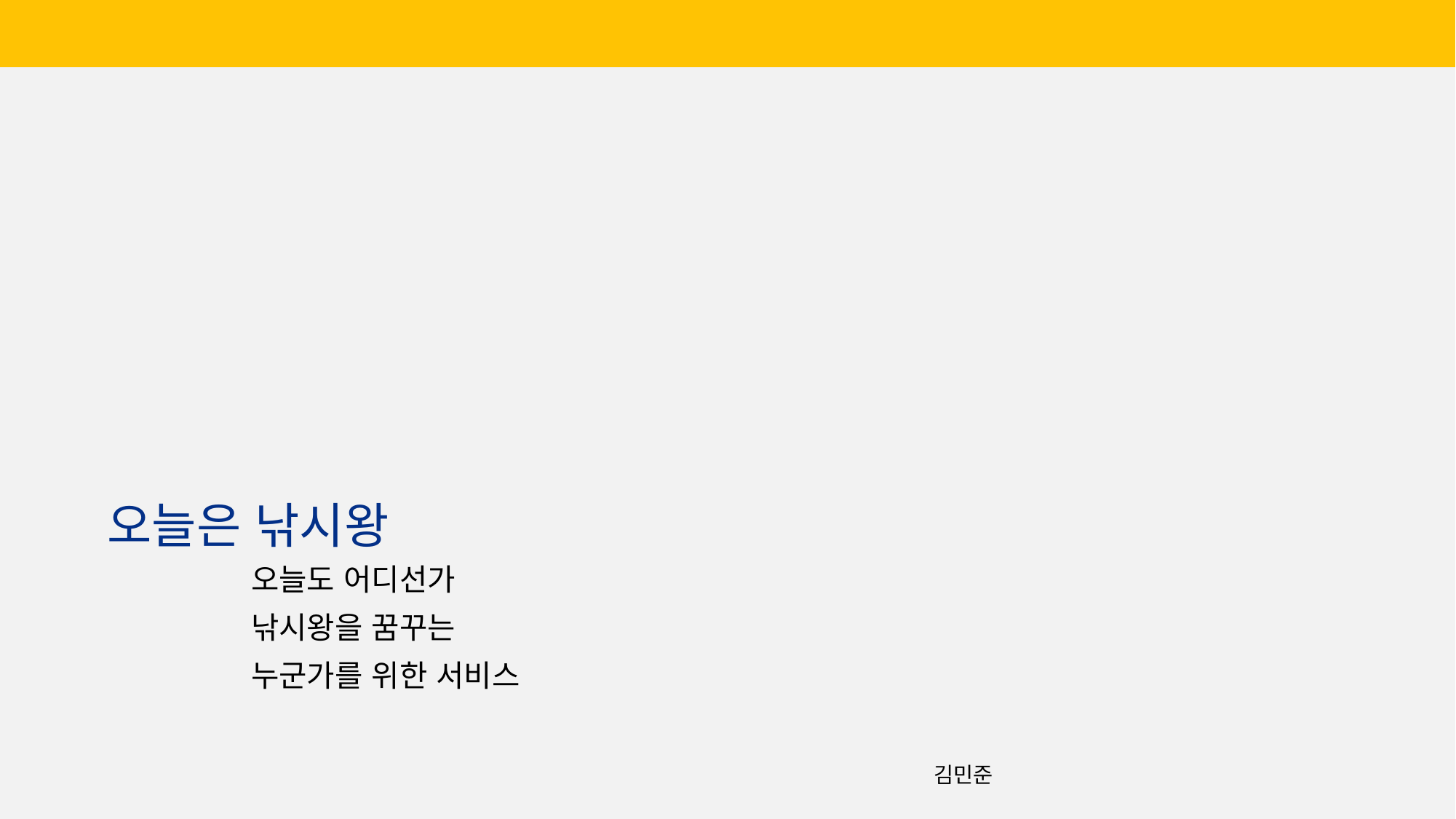

오늘은 낚시왕
오늘도 어디선가
낚시왕을 꿈꾸는
누군가를 위한 서비스
김민준